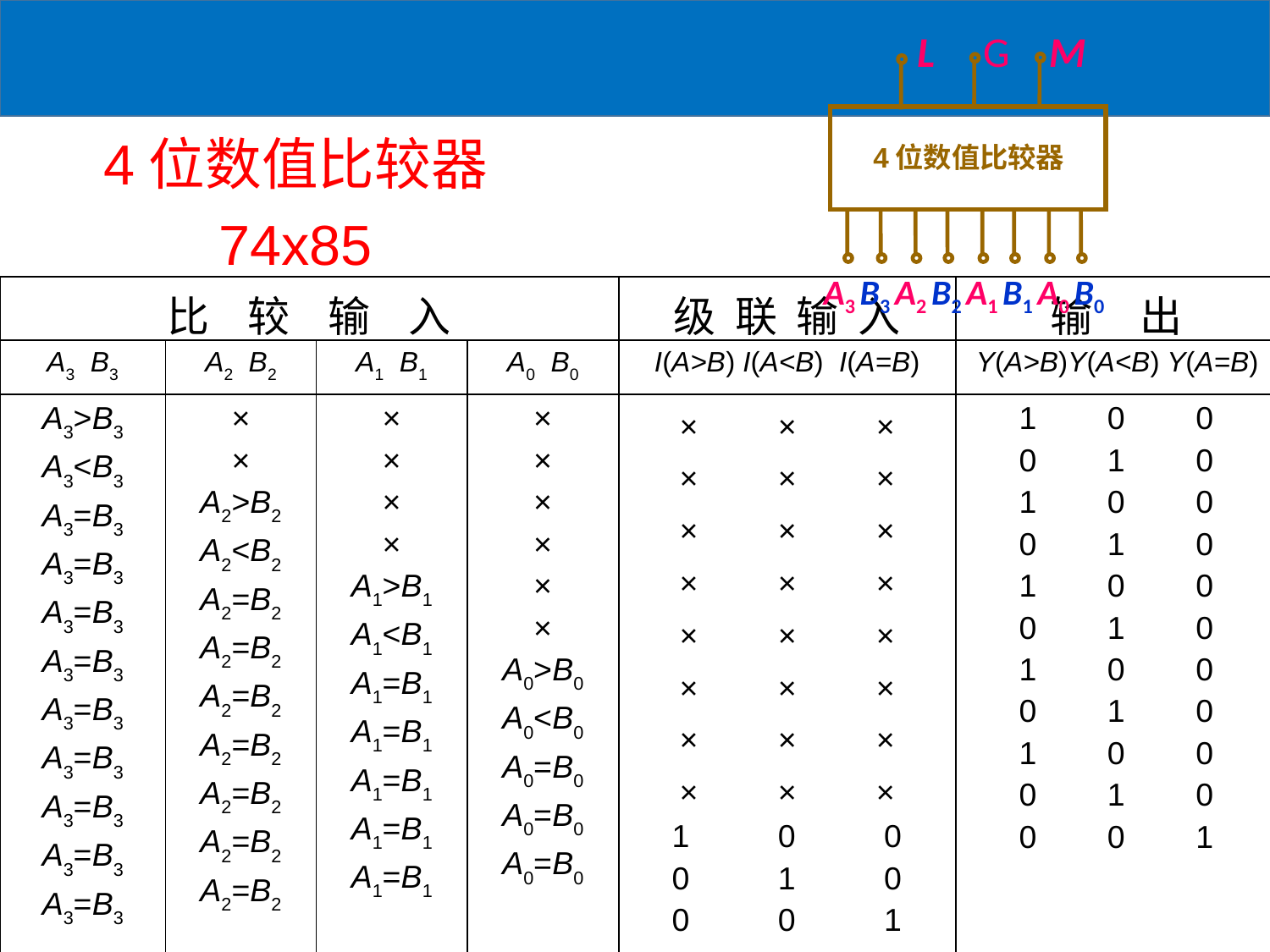

L
G
M

4位数值比较器

A3 B3 A2 B2 A1 B1 A0 B0
4位数值比较器 74x85
| 比 较 输 入 |  |  |  | 级 联 输 入 | 输 出 |
| --- | --- | --- | --- | --- | --- |
| A3 B3 | A2 B2 | A1 B1 | A0 B0 | I(A>B) I(A<B) I(A=B) | Y(A>B)Y(A<B) Y(A=B) |
| A3>B3 A3<B3 A3=B3 A3=B3 A3=B3 A3=B3 A3=B3 A3=B3 A3=B3 A3=B3 A3=B3 | × × A2>B2 A2<B2 A2=B2 A2=B2 A2=B2 A2=B2 A2=B2 A2=B2 A2=B2 | × × × × A1>B1 A1<B1 A1=B1 A1=B1 A1=B1 A1=B1 A1=B1 | × × × × × × A0>B0 A0<B0 A0=B0 A0=B0 A0=B0 | ×　　×　　× ×　　×　　× ×　　×　　× ×　　×　　× ×　　×　　× ×　　×　　× ×　　×　　× ×　　×　　× 1 0 0 0 1 0 0 0 1 | 1 0 0 0 1 0 1 0 0 0 1 0 1 0 0 0 1 0 1 0 0 0 1 0 1 0 0 0 1 0 0 0 1 |